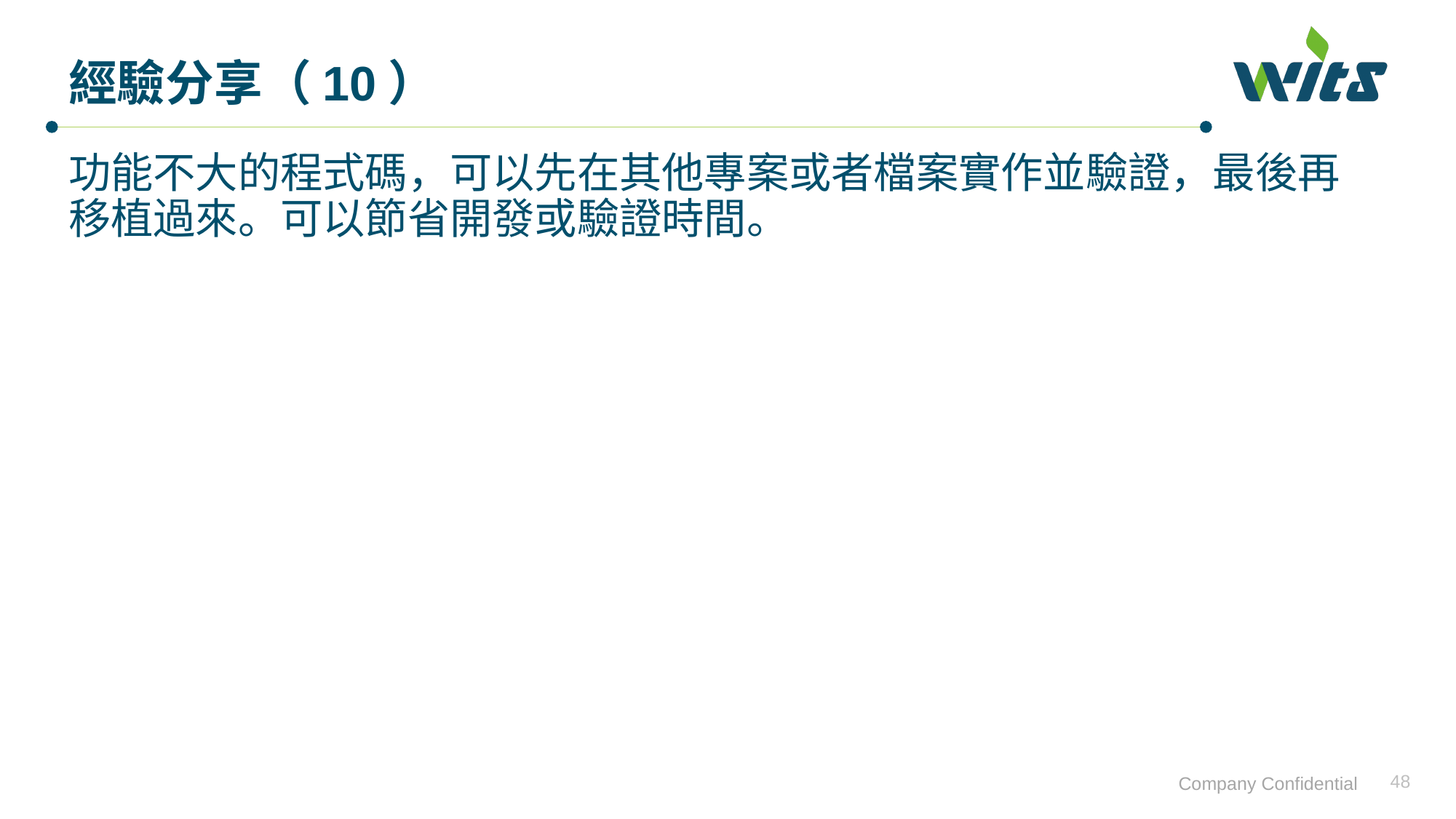

# 經驗分享（10）
功能不大的程式碼，可以先在其他專案或者檔案實作並驗證，最後再移植過來。可以節省開發或驗證時間。
48